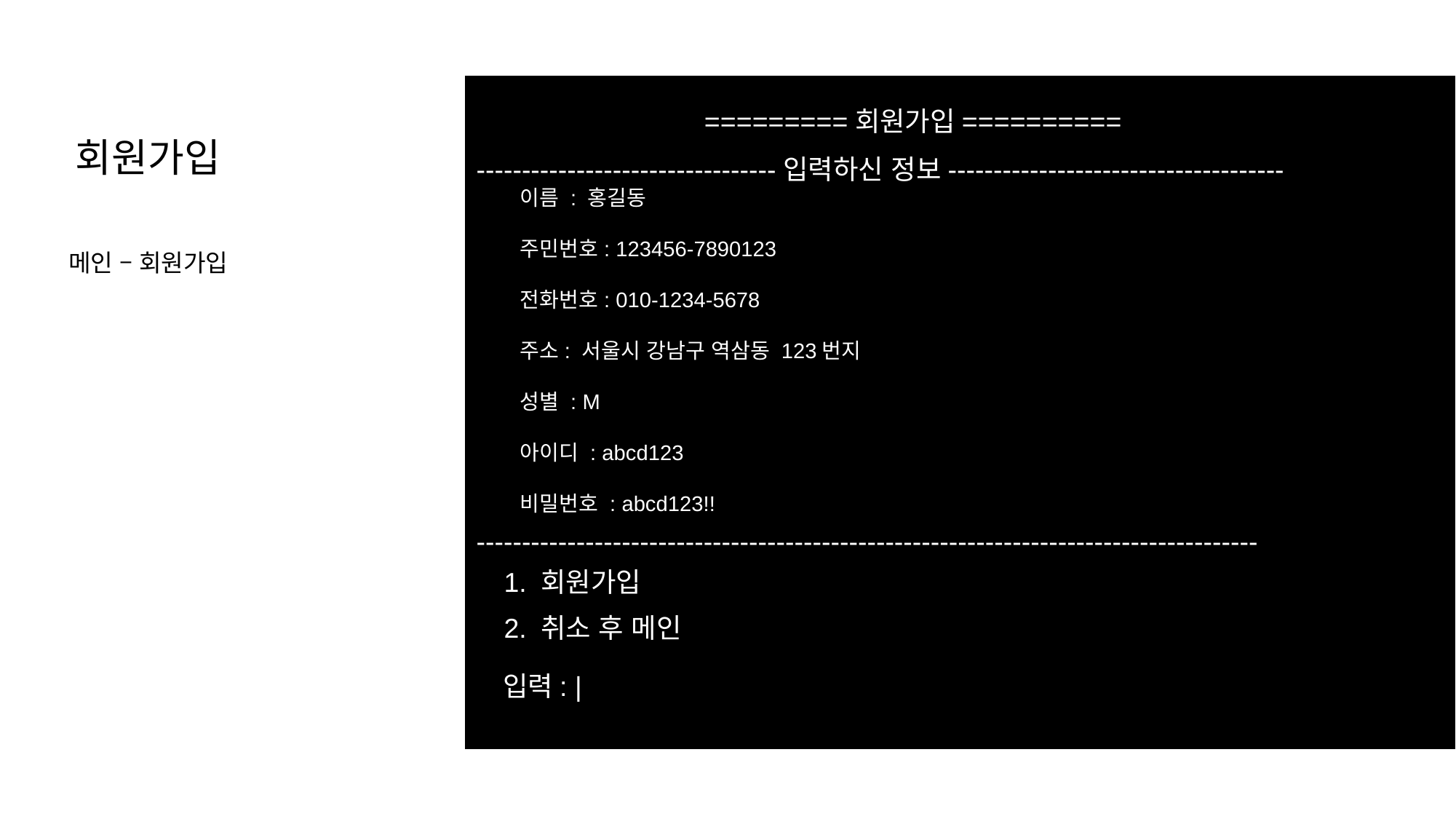

=========회원가입==========
회원가입
---------------------------------입력하신 정보-------------------------------------
이름 : 홍길동

주민번호: 123456-7890123

전화번호: 010-1234-5678

주소: 서울시 강남구 역삼동 123번지

성별 : M

아이디 : abcd123

비밀번호 : abcd123!!

메인 – 회원가입
--------------------------------------------------------------------------------------
1. 회원가입
2. 취소 후 메인
입력: |